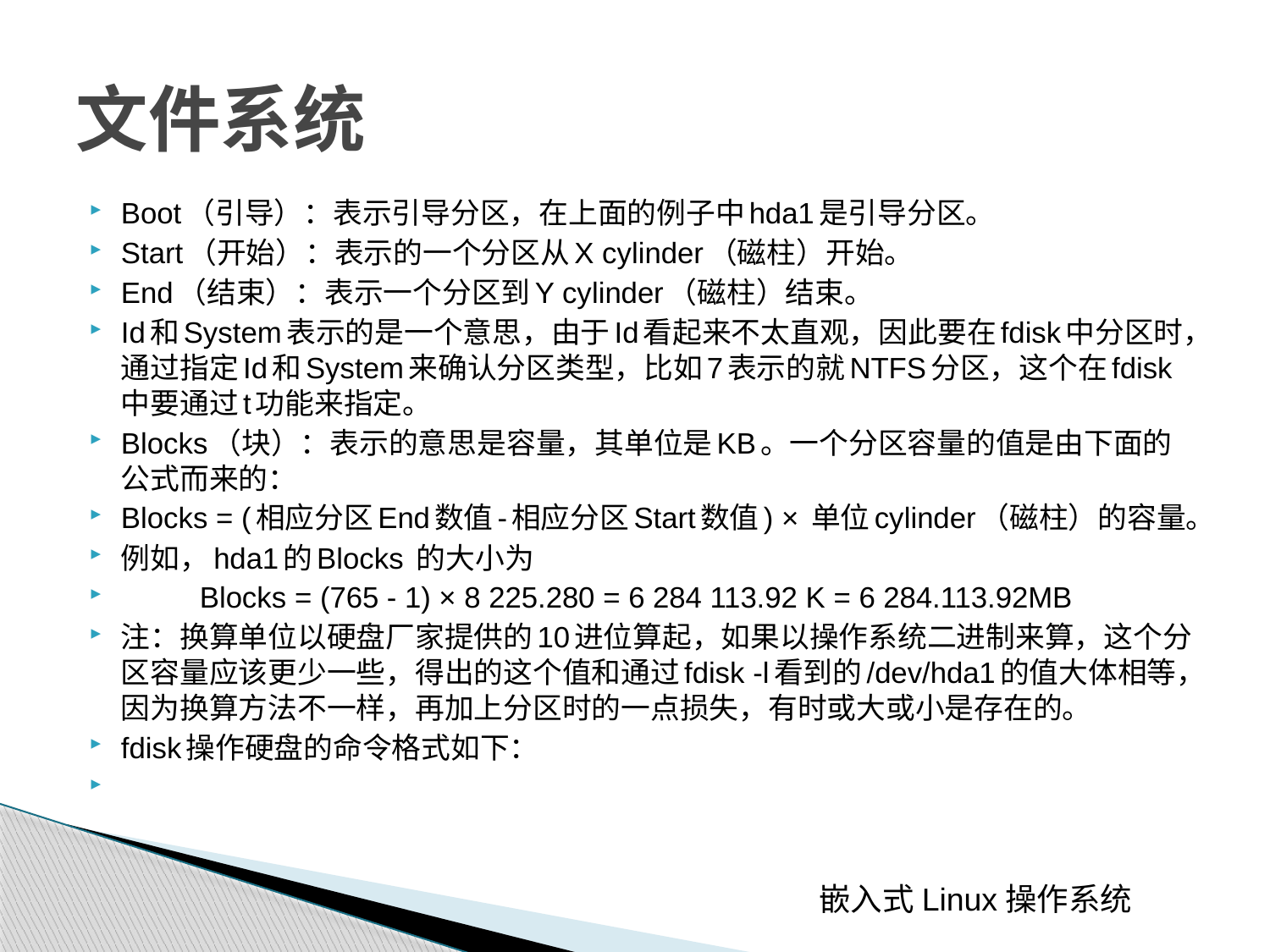

# 文件系统
Boot（引导）：表示引导分区，在上面的例子中hda1是引导分区。
Start（开始）：表示的一个分区从X cylinder（磁柱）开始。
End（结束）：表示一个分区到Y cylinder（磁柱）结束。
Id和System表示的是一个意思，由于Id看起来不太直观，因此要在fdisk中分区时，通过指定Id和System来确认分区类型，比如7表示的就NTFS分区，这个在fdisk中要通过t功能来指定。
Blocks（块）：表示的意思是容量，其单位是KB。一个分区容量的值是由下面的公式而来的：
Blocks = (相应分区End数值-相应分区Start数值) × 单位cylinder（磁柱）的容量。
例如，hda1的Blocks 的大小为
	Blocks = (765 - 1) × 8 225.280 = 6 284 113.92 K = 6 284.113.92MB
注：换算单位以硬盘厂家提供的10进位算起，如果以操作系统二进制来算，这个分区容量应该更少一些，得出的这个值和通过fdisk -l看到的/dev/hda1的值大体相等，因为换算方法不一样，再加上分区时的一点损失，有时或大或小是存在的。
fdisk操作硬盘的命令格式如下：

         嵌入式Linux操作系统